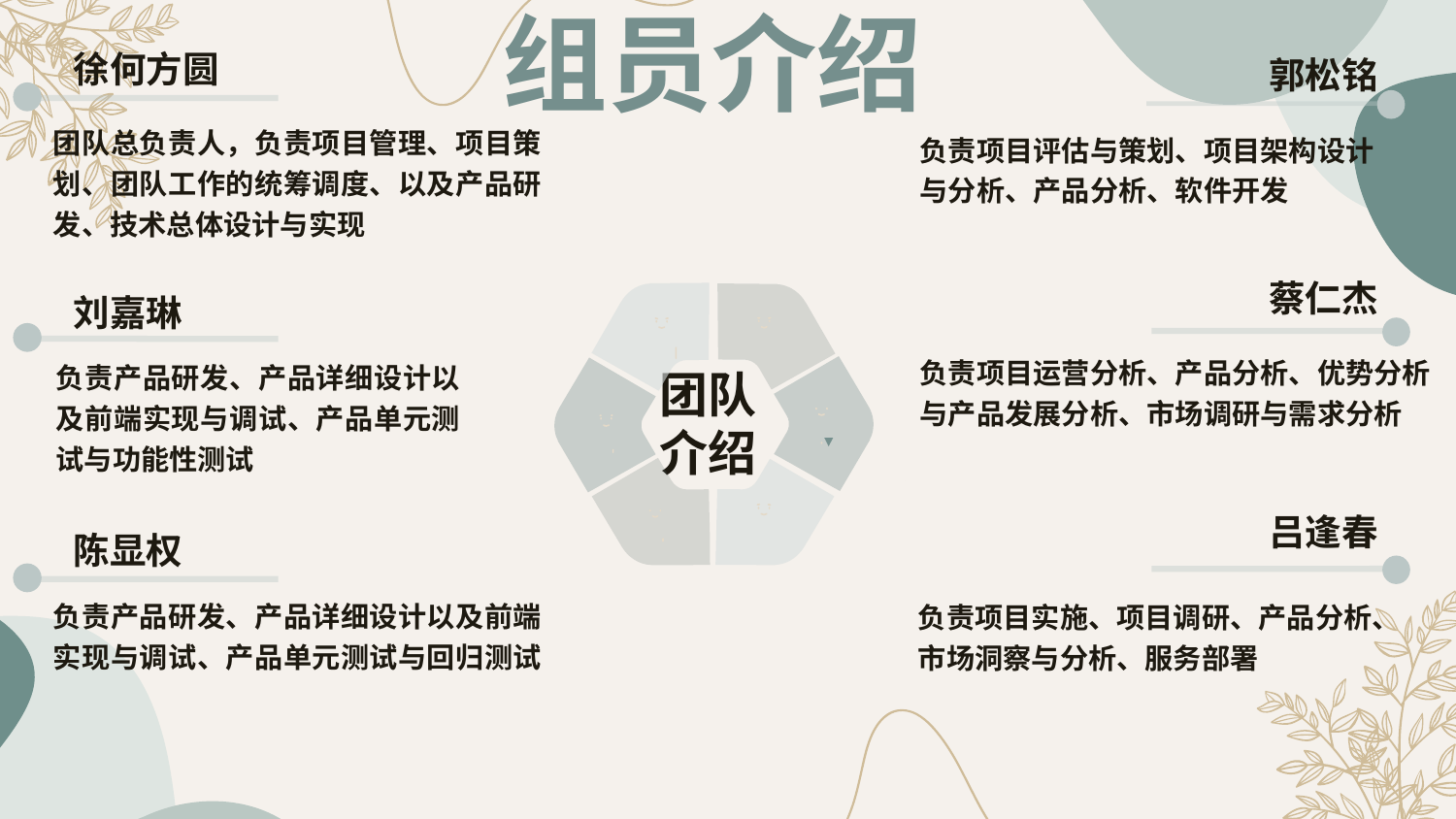

徐何方圆

团队总负责人，负责项目管理、项目策划、团队工作的统筹调度、以及产品研发、技术总体设计与实现

刘嘉琳

负责产品研发、产品详细设计以及前端实现与调试、产品单元测试与功能性测试
陈显权

负责产品研发、产品详细设计以及前端实现与调试、产品单元测试与回归测试

郭松铭

负责项目评估与策划、项目架构设计与分析、产品分析、软件开发
蔡仁杰

负责项目运营分析、产品分析、优势分析与产品发展分析、市场调研与需求分析

吕逢春

负责项目实施、项目调研、产品分析、市场洞察与分析、服务部署

组员介绍

团队介绍